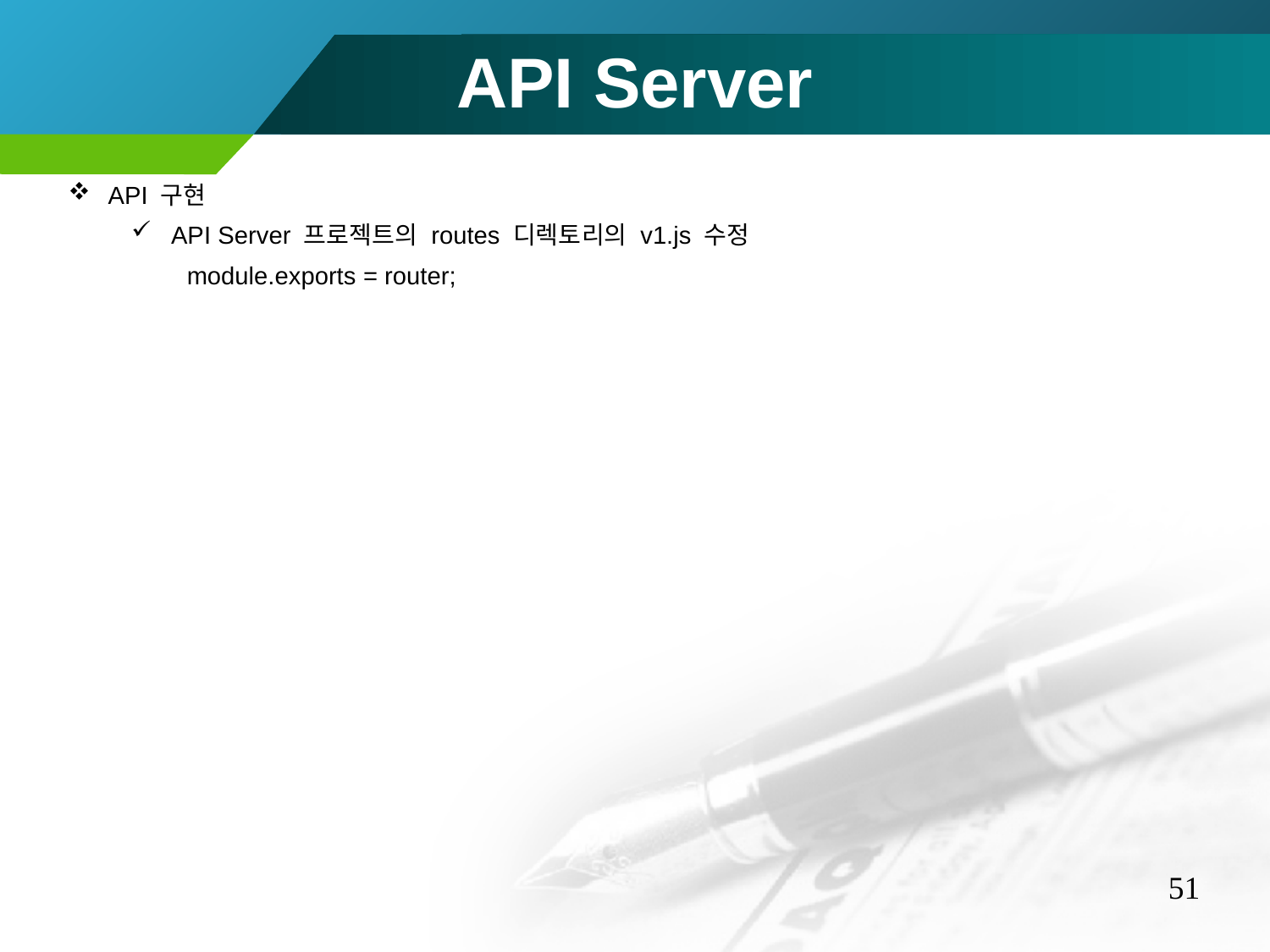

API Server
API 구현
API Server 프로젝트의 routes 디렉토리의 v1.js 수정
module.exports = router;

51